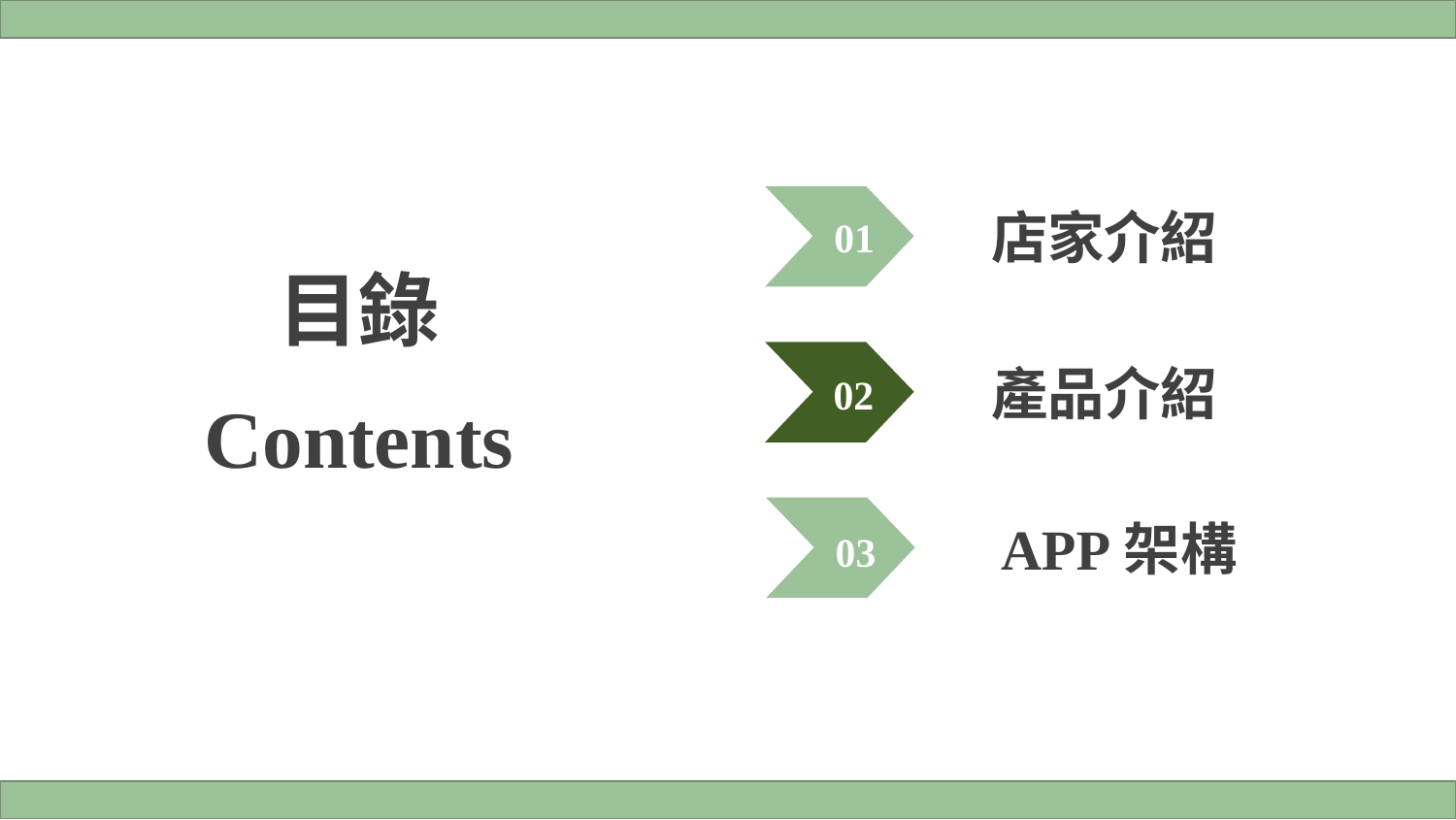

01
店家介紹
目錄

02
產品介紹
Contents

03
  APP架構